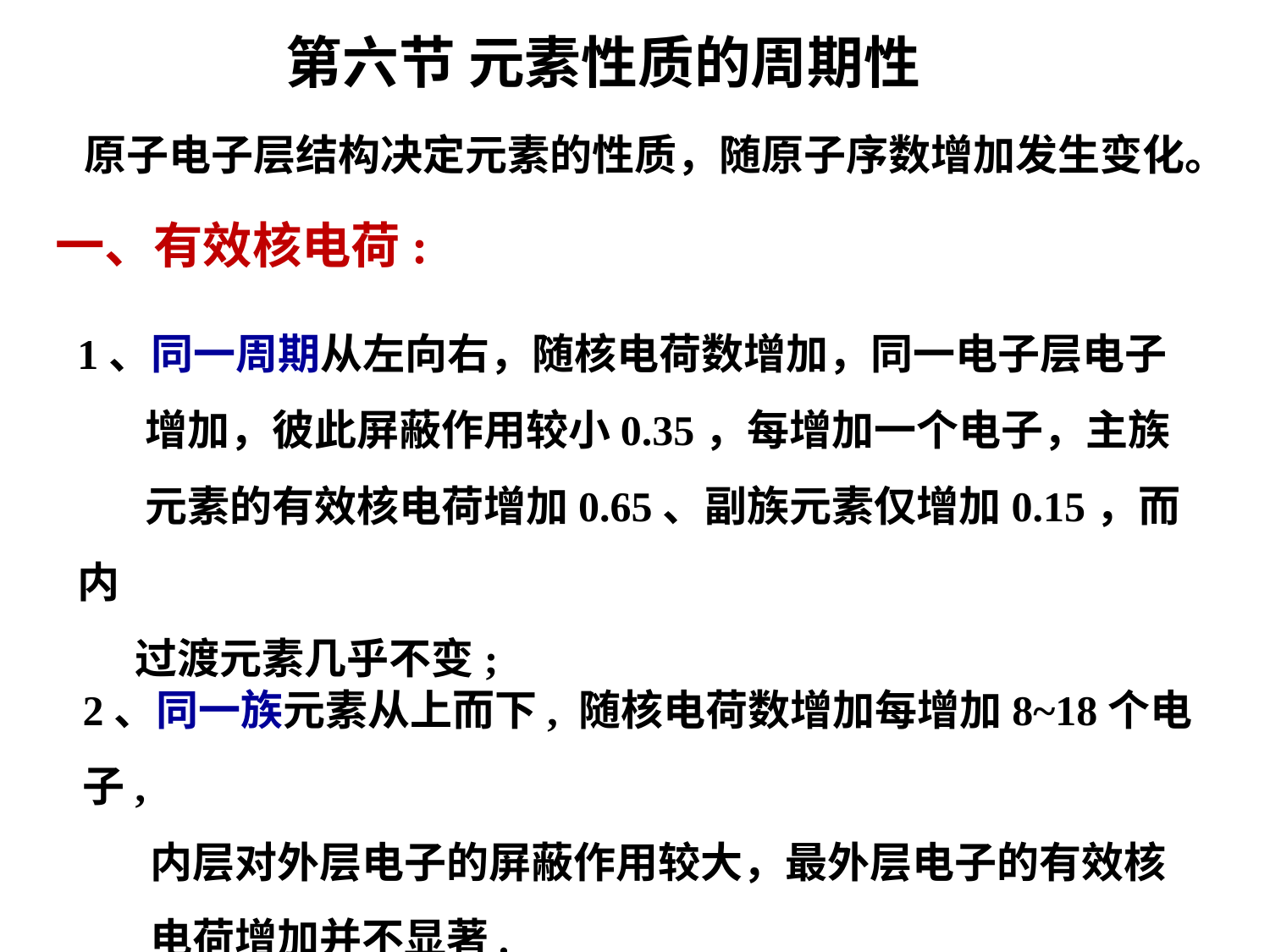

第六节 元素性质的周期性
  原子电子层结构决定元素的性质，随原子序数增加发生变化。
一、有效核电荷:
1、同一周期从左向右，随核电荷数增加，同一电子层电子
      增加，彼此屏蔽作用较小0.35，每增加一个电子，主族
      元素的有效核电荷增加0.65、副族元素仅增加0.15，而内
     过渡元素几乎不变;
2、同一族元素从上而下, 随核电荷数增加每增加8~18个电子,
      内层对外层电子的屏蔽作用较大，最外层电子的有效核
      电荷增加并不显著.